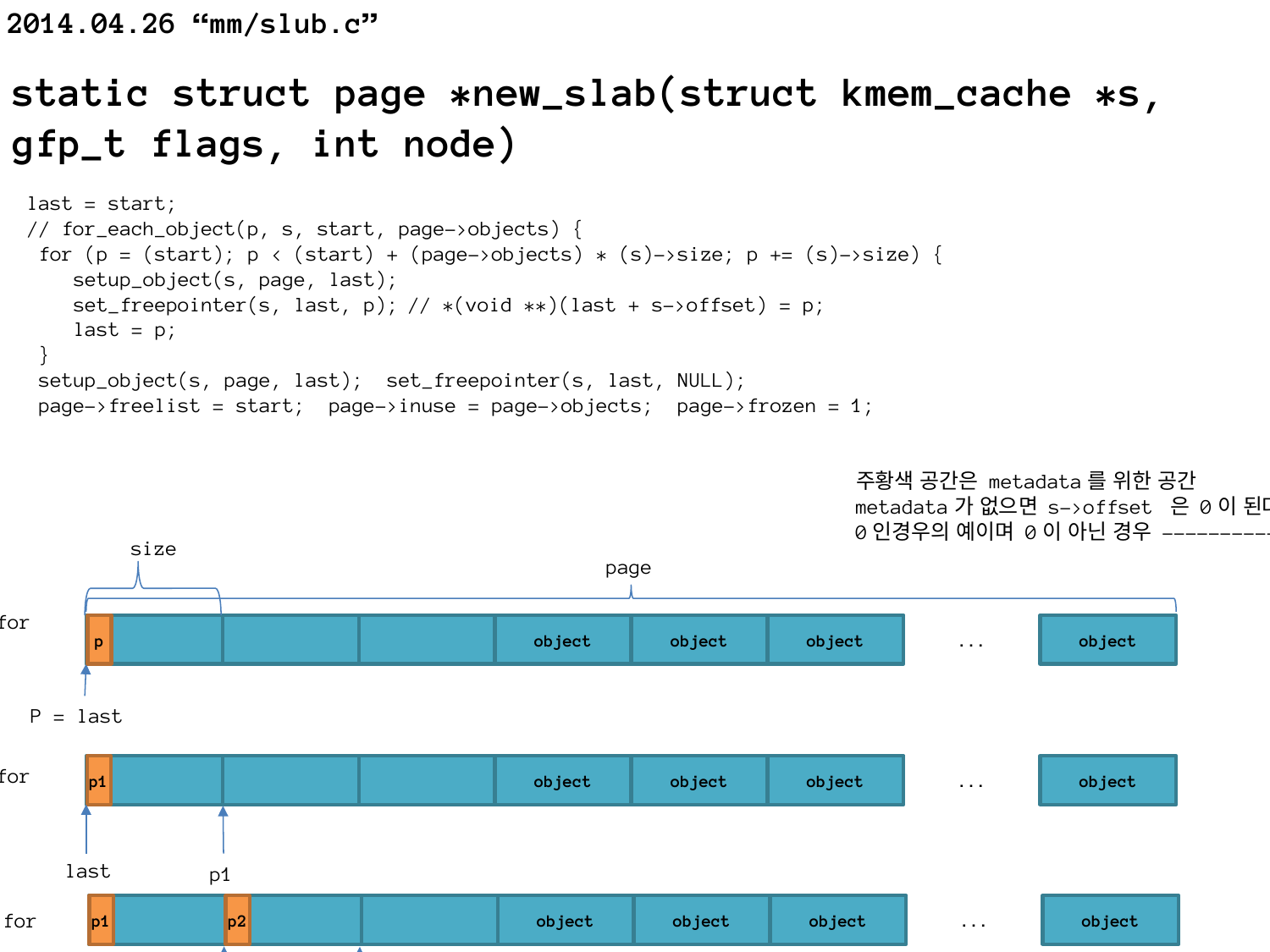

# 2014.04.26 “mm/slub.c”

static struct page *new_slab(struct kmem_cache *s, gfp_t flags, int node)
last = start;
// for_each_object(p, s, start, page->objects) {
 for (p = (start); p < (start) + (page->objects) * (s)->size; p += (s)->size) {
    setup_object(s, page, last);
    set_freepointer(s, last, p);	// *(void **)(last + s->offset) = p;
    last = p;
 }
 setup_object(s, page, last);  set_freepointer(s, last, NULL);
 page->freelist = start;  page->inuse = page->objects;  page->frozen = 1;

size = kmem_cache size + metadata

p

주황색 공간은 metadata를 위한 공간
metadata가 없으면 s->offset 은 0이 된다.
0인경우의 예이며 0이 아닌 경우 ------------>

size
page
kmem_cache
1st for
s->offset

p

object
object
object
...
object
P = last
2nd for

p1

object
object
object
...
object
last
p1

p1

p2

object
object
object
...
object
3rd for
p2
last

p1

p2

object

object

object
pn
...
null

last for
p
last